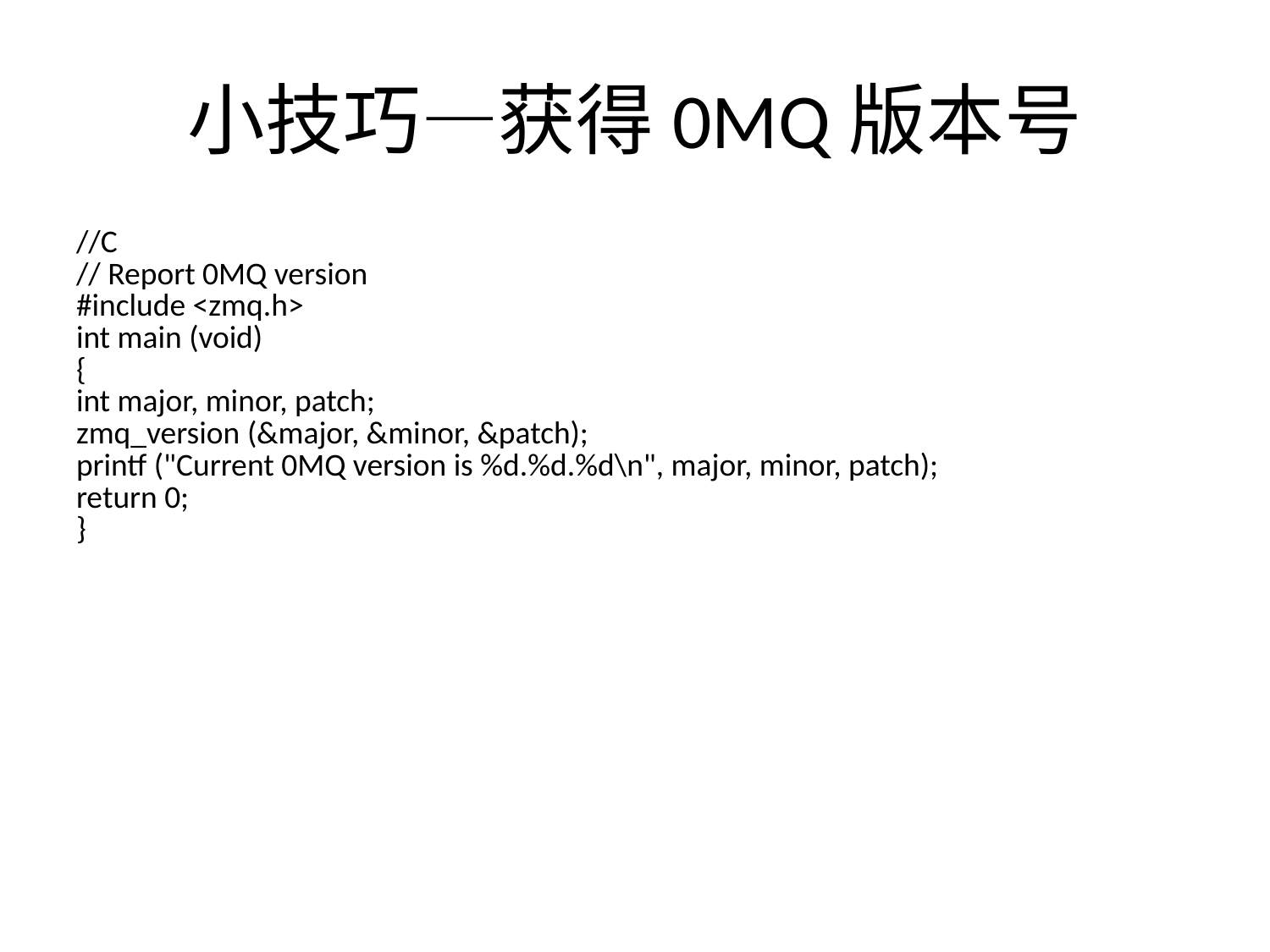

# 小技巧—获得0MQ版本号
| //C // Report 0MQ version #include <zmq.h> int main (void) { int major, minor, patch; zmq\_version (&major, &minor, &patch); printf ("Current 0MQ version is %d.%d.%d\n", major, minor, patch); return 0; } |
| --- |